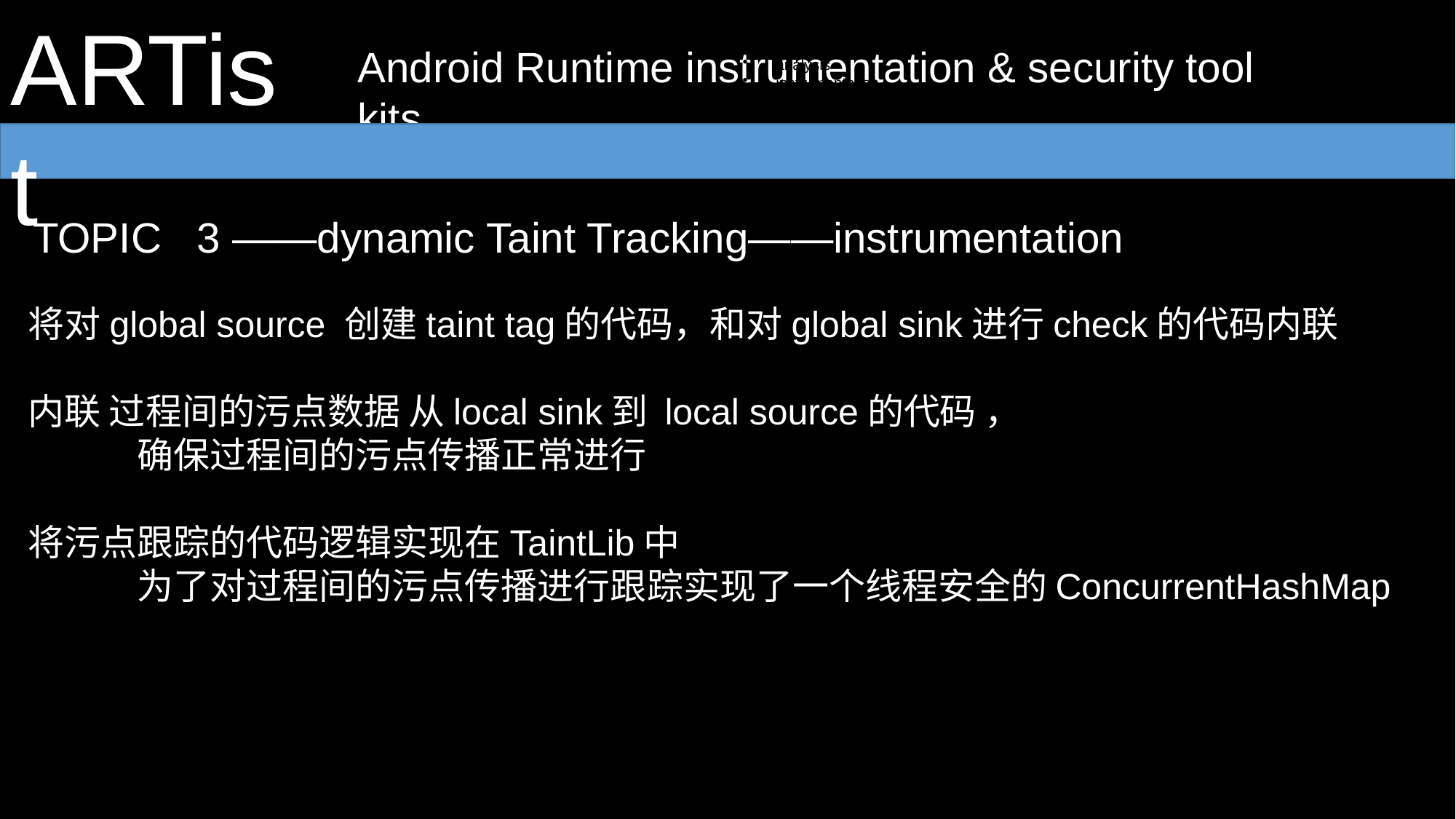

ARTist

dynamic permission enforcement
Android Runtime instrumentation & security tool kits
dynamic permission enforcement

analysis
instrumentation

TOPIC   3 ——dynamic Taint Tracking——instrumentation

将对global source 创建taint tag的代码，和对global sink进行check的代码内联

内联 过程间的污点数据 从local sink到 local source的代码 ，
	确保过程间的污点传播正常进行

将污点跟踪的代码逻辑实现在TaintLib中
	为了对过程间的污点传播进行跟踪实现了一个线程安全的ConcurrentHashMap